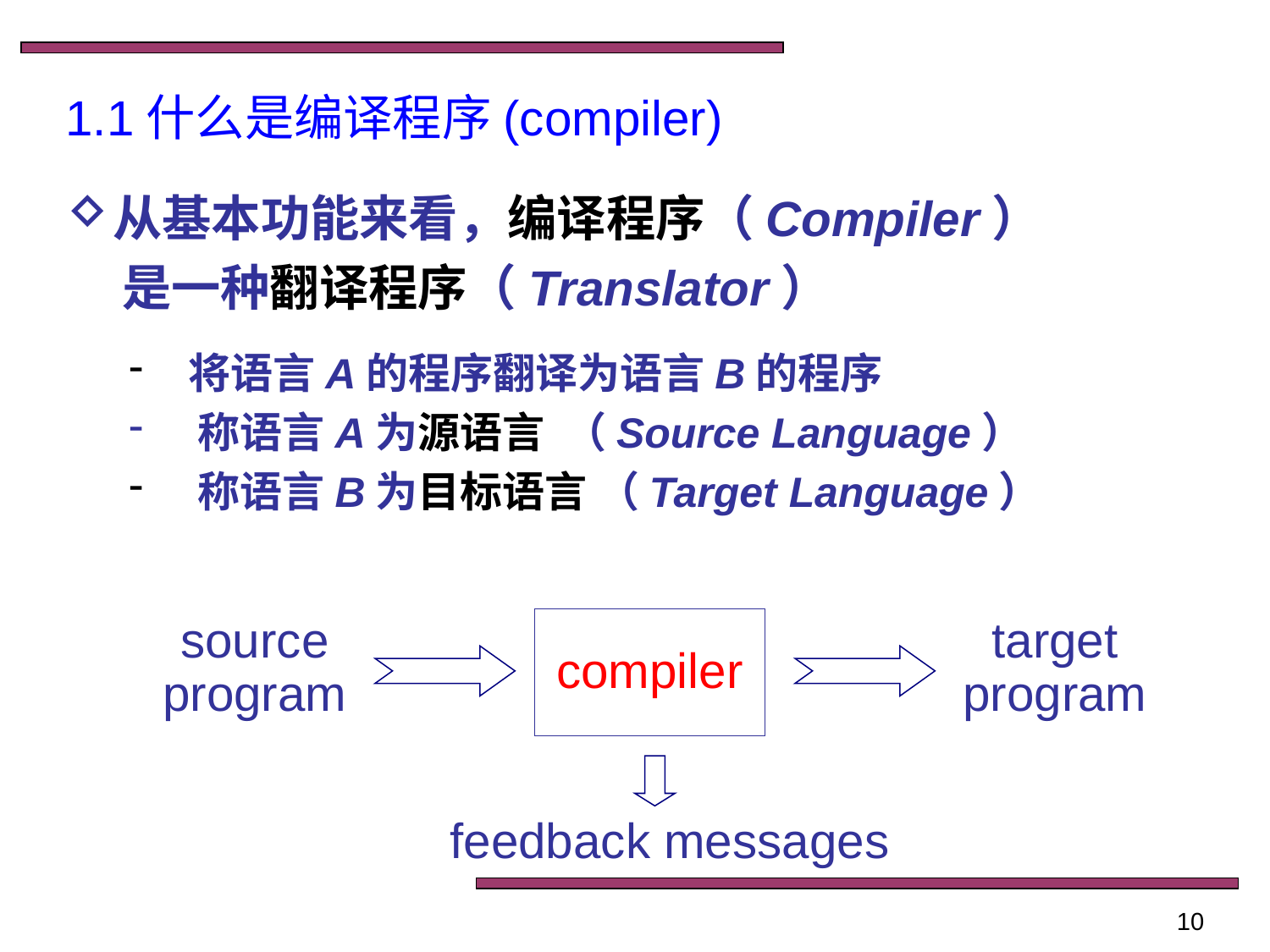

# 1.1什么是编译程序(compiler)
从基本功能来看，编译程序（Compiler）
    是一种翻译程序（Translator）

 将语言A的程序翻译为语言B的程序
  称语言A为源语言  （Source Language）
  称语言B为目标语言 （Target Language）
compiler
target program
source program

feedback messages
10